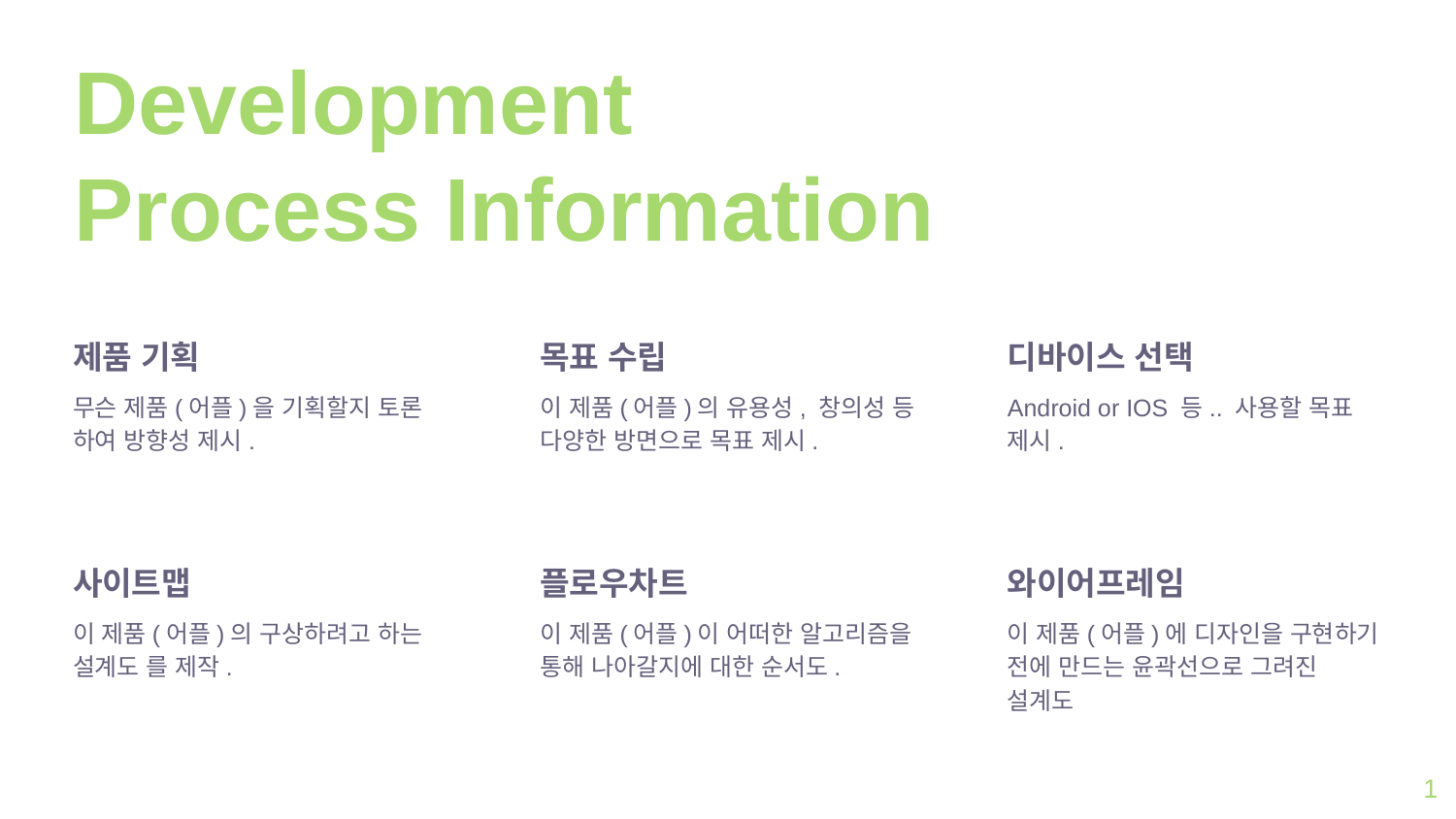

# Development Process Information
제품 기획
무슨 제품(어플)을 기획할지 토론 하여 방향성 제시.
목표 수립
이 제품(어플)의 유용성, 창의성 등 다양한 방면으로 목표 제시.
디바이스 선택
Android or IOS 등.. 사용할 목표 제시.

사이트맵
이 제품(어플)의 구상하려고 하는 설계도 를 제작.
플로우차트
이 제품(어플)이 어떠한 알고리즘을 통해 나아갈지에 대한 순서도.
와이어프레임
이 제품(어플)에 디자인을 구현하기 전에 만드는 윤곽선으로 그려진 설계도
1